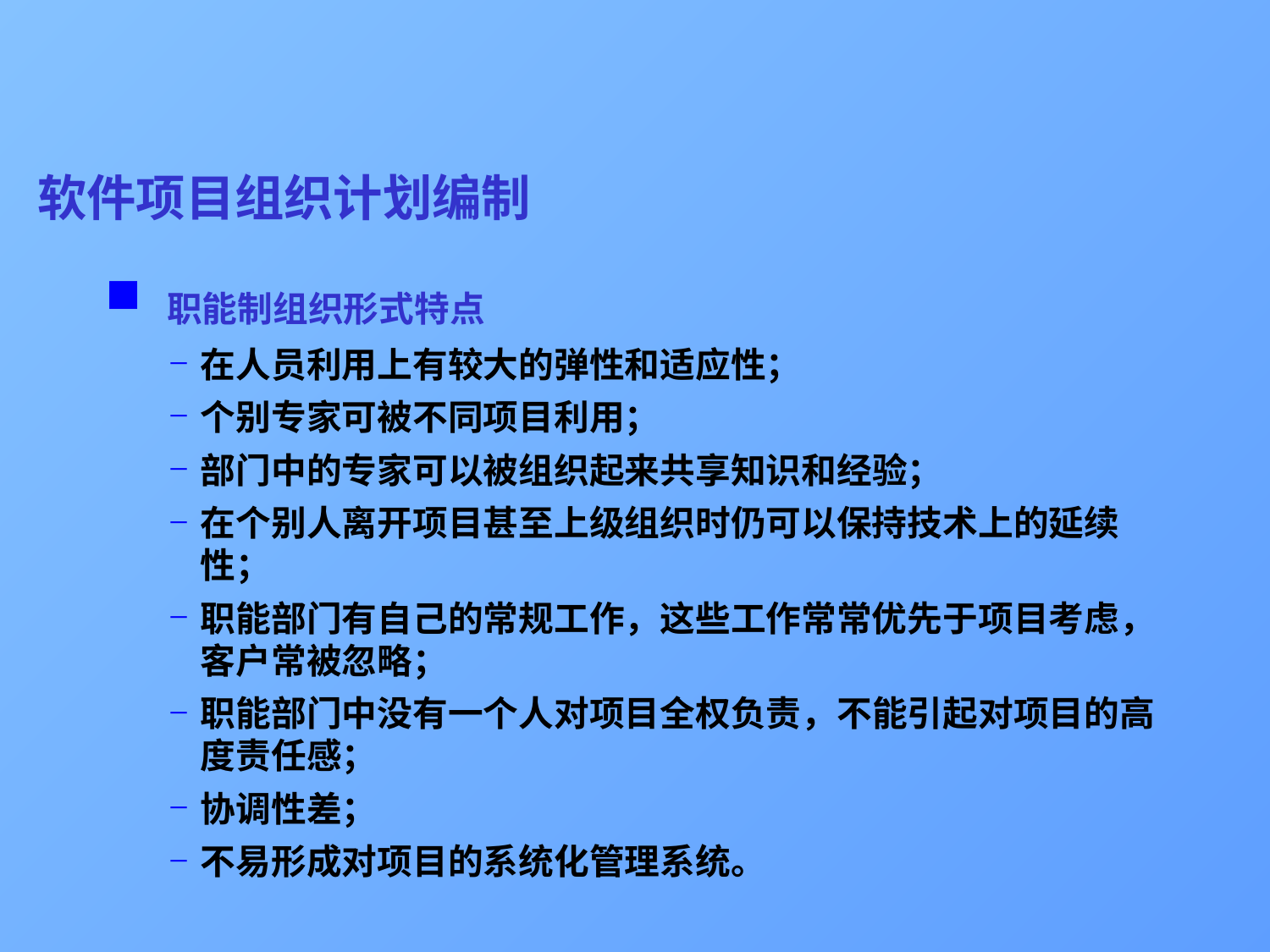

# 软件项目组织计划编制
 职能制组织形式特点
在人员利用上有较大的弹性和适应性；
个别专家可被不同项目利用；
部门中的专家可以被组织起来共享知识和经验；
在个别人离开项目甚至上级组织时仍可以保持技术上的延续性；
职能部门有自己的常规工作，这些工作常常优先于项目考虑，客户常被忽略；
职能部门中没有一个人对项目全权负责，不能引起对项目的高度责任感；
协调性差；
不易形成对项目的系统化管理系统。